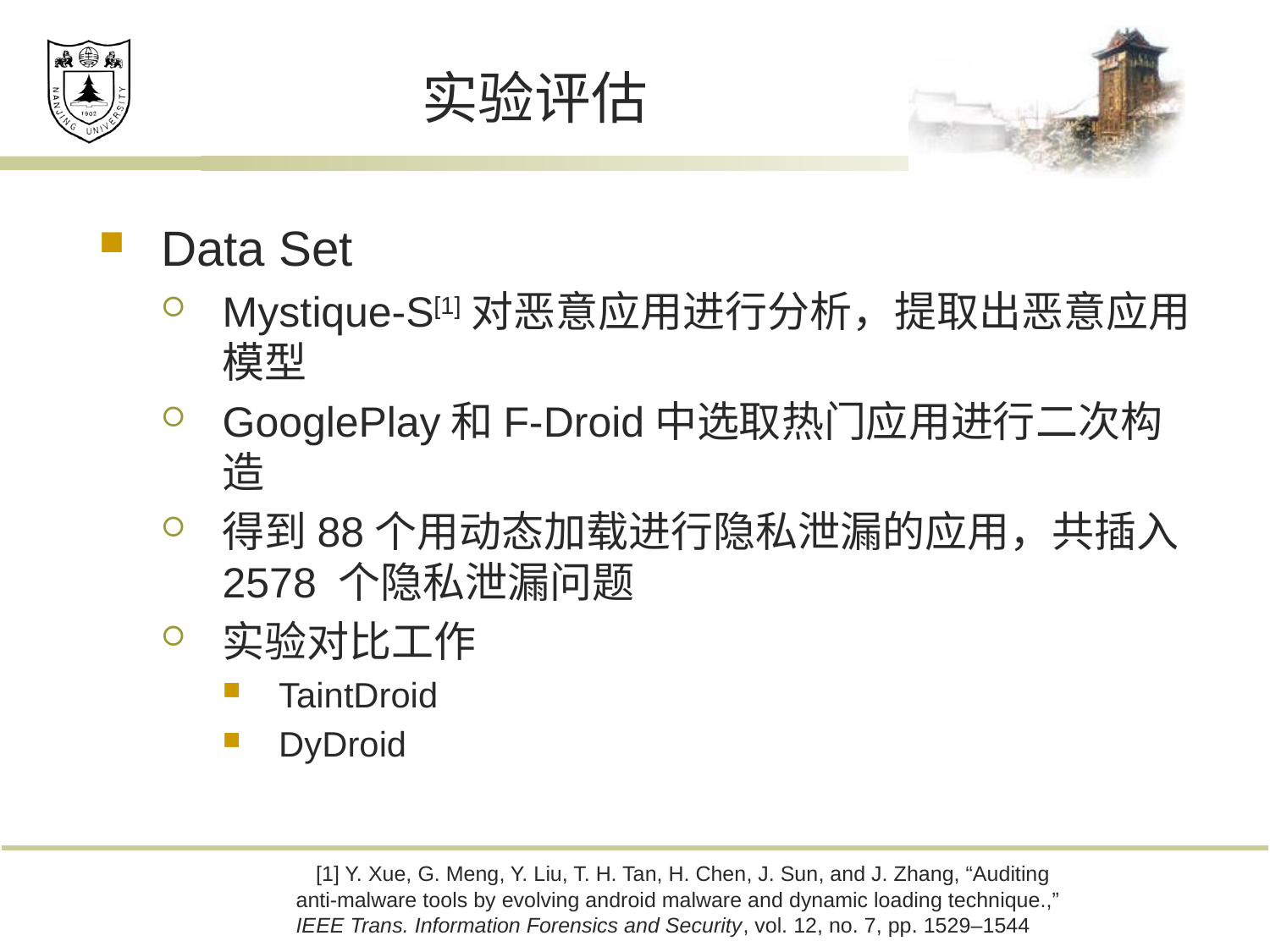

# 实验评估
Data Set
Mystique-S[1]对恶意应用进行分析，提取出恶意应用模型
GooglePlay和F-Droid中选取热门应用进行二次构造
得到88个用动态加载进行隐私泄漏的应用，共插入2578 个隐私泄漏问题
实验对比工作
TaintDroid
DyDroid

   [1] Y. Xue, G. Meng, Y. Liu, T. H. Tan, H. Chen, J. Sun, and J. Zhang, “Auditing anti-malware tools by evolving android malware and dynamic loading technique.,” IEEE Trans. Information Forensics and Security, vol. 12, no. 7, pp. 1529–1544

8